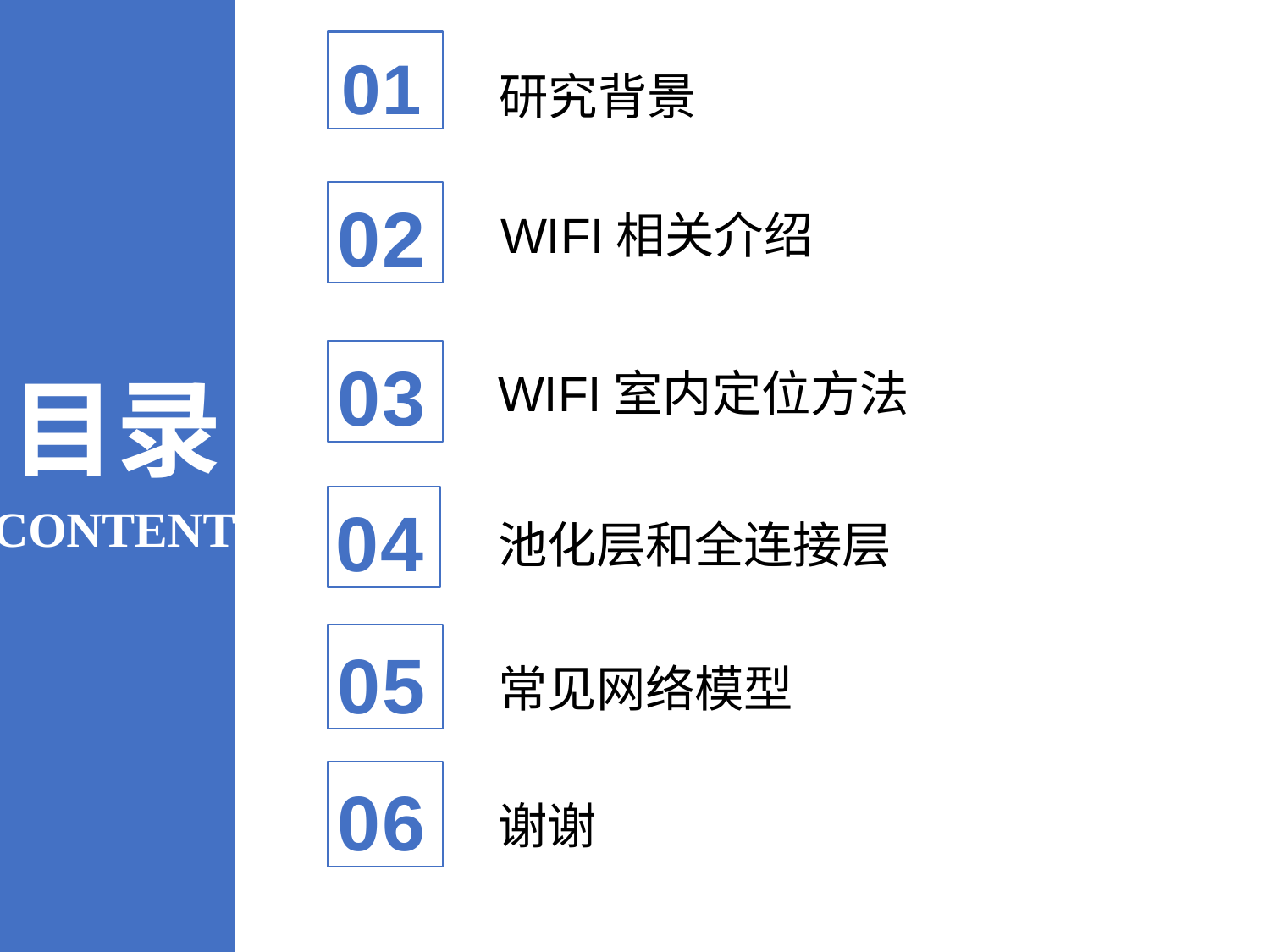

01
研究背景
02
WIFI相关介绍
03
目录
WIFI室内定位方法
04
CONTENTS
池化层和全连接层
05
常见网络模型
06
谢谢